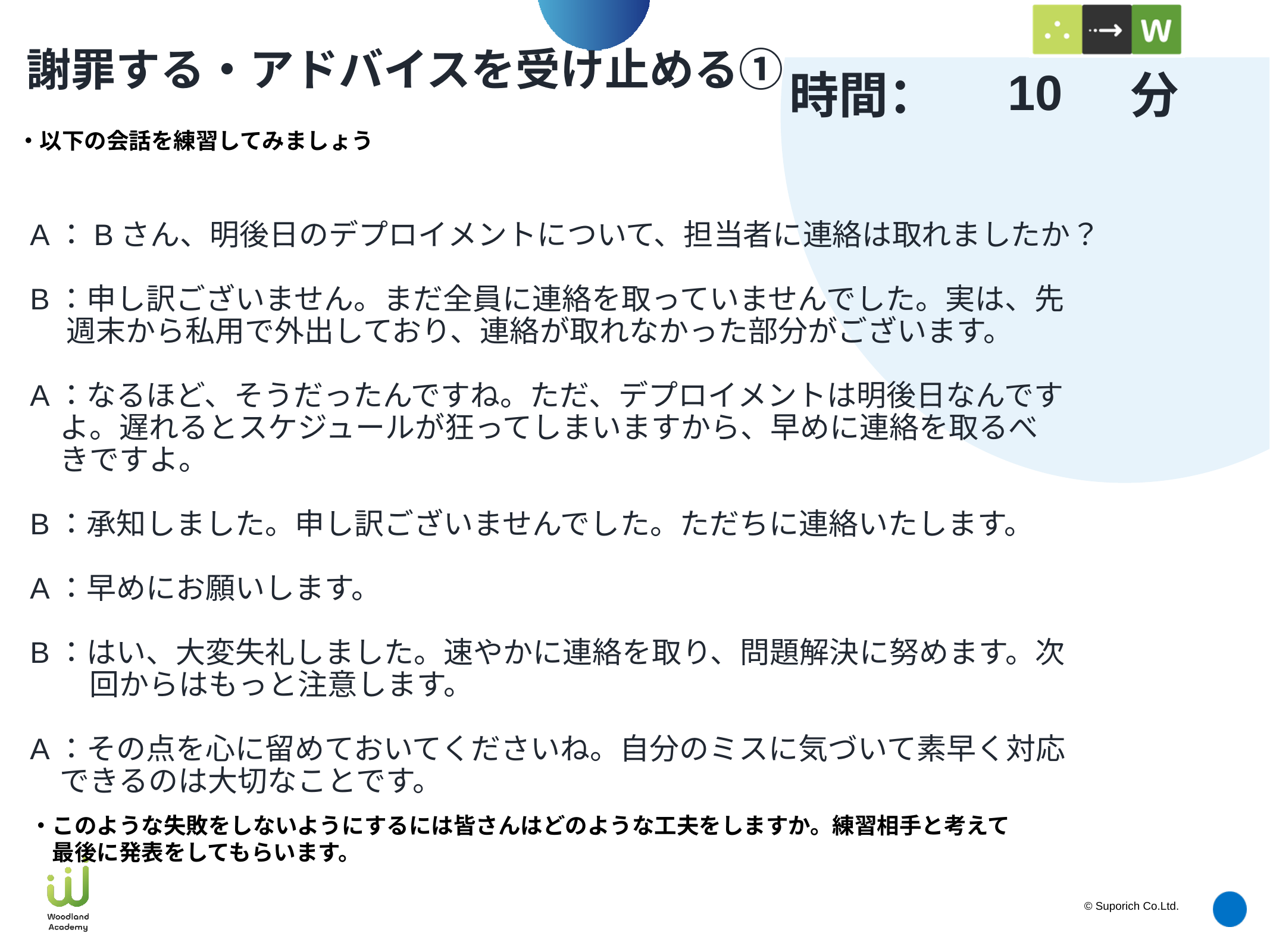

# 謝罪する・アドバイスを受け止める①
10
・以下の会話を練習してみましょう

A：Bさん、明後日のデプロイメントについて、担当者に連絡は取れましたか？

B：申し訳ございません。まだ全員に連絡を取っていませんでした。実は、先
　 週末から私用で外出しており、連絡が取れなかった部分がございます。

A：なるほど、そうだったんですね。ただ、デプロイメントは明後日なんです
　よ。遅れるとスケジュールが狂ってしまいますから、早めに連絡を取るべ
　きですよ。

B：承知しました。申し訳ございませんでした。ただちに連絡いたします。

A：早めにお願いします。

B：はい、大変失礼しました。速やかに連絡を取り、問題解決に努めます。次
　　回からはもっと注意します。

A：その点を心に留めておいてくださいね。自分のミスに気づいて素早く対応
　できるのは大切なことです。
・このような失敗をしないようにするには皆さんはどのような工夫をしますか。練習相手と考えて
　最後に発表をしてもらいます。